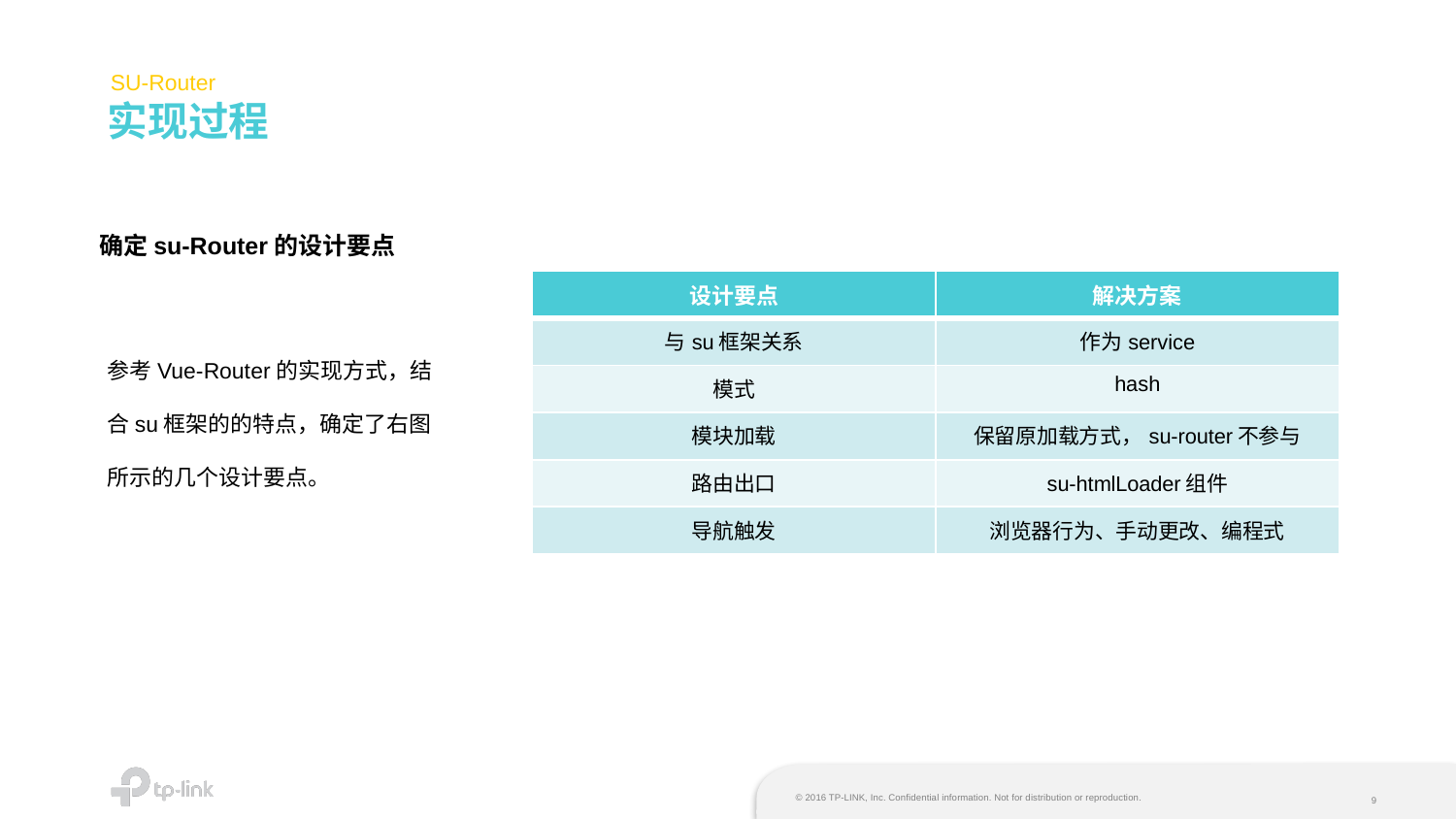

SU-Router

# 实现过程
确定su-Router的设计要点
| 设计要点 | 解决方案 |
| --- | --- |
| 与su框架关系 | 作为service |
| 模式 | hash |
| 模块加载 | 保留原加载方式，su-router不参与 |
| 路由出口 | su-htmlLoader组件 |
| 导航触发 | 浏览器行为、手动更改、编程式 |
参考Vue-Router的实现方式，结合su框架的的特点，确定了右图所示的几个设计要点。